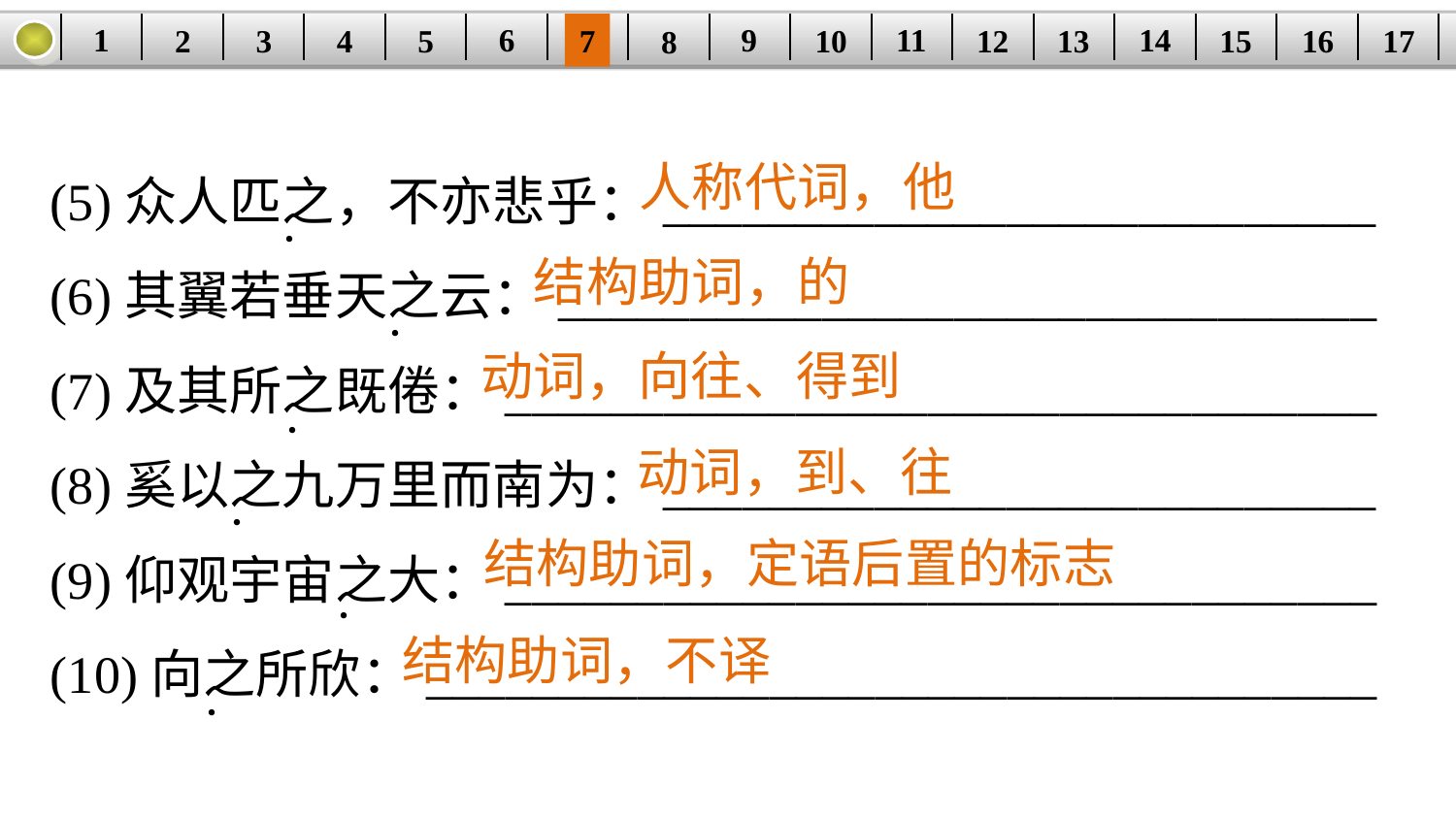

14
1
11
9
6
3
15
12
5
2
16
13
10
|  |  |  |  |  |  |  |  |  |  |  |  |  |  |  |  |  |
| --- | --- | --- | --- | --- | --- | --- | --- | --- | --- | --- | --- | --- | --- | --- | --- | --- |
7
4
17
8

(5)众人匹之，不亦悲乎：___________________________
(6)其翼若垂天之云：_______________________________
(7)及其所之既倦：_________________________________
(8)奚以之九万里而南为：___________________________
(9)仰观宇宙之大：_________________________________
(10)向之所欣：____________________________________
人称代词，他
·
结构助词，的
·
动词，向往、得到
·
动词，到、往
·
结构助词，定语后置的标志
·
结构助词，不译
·